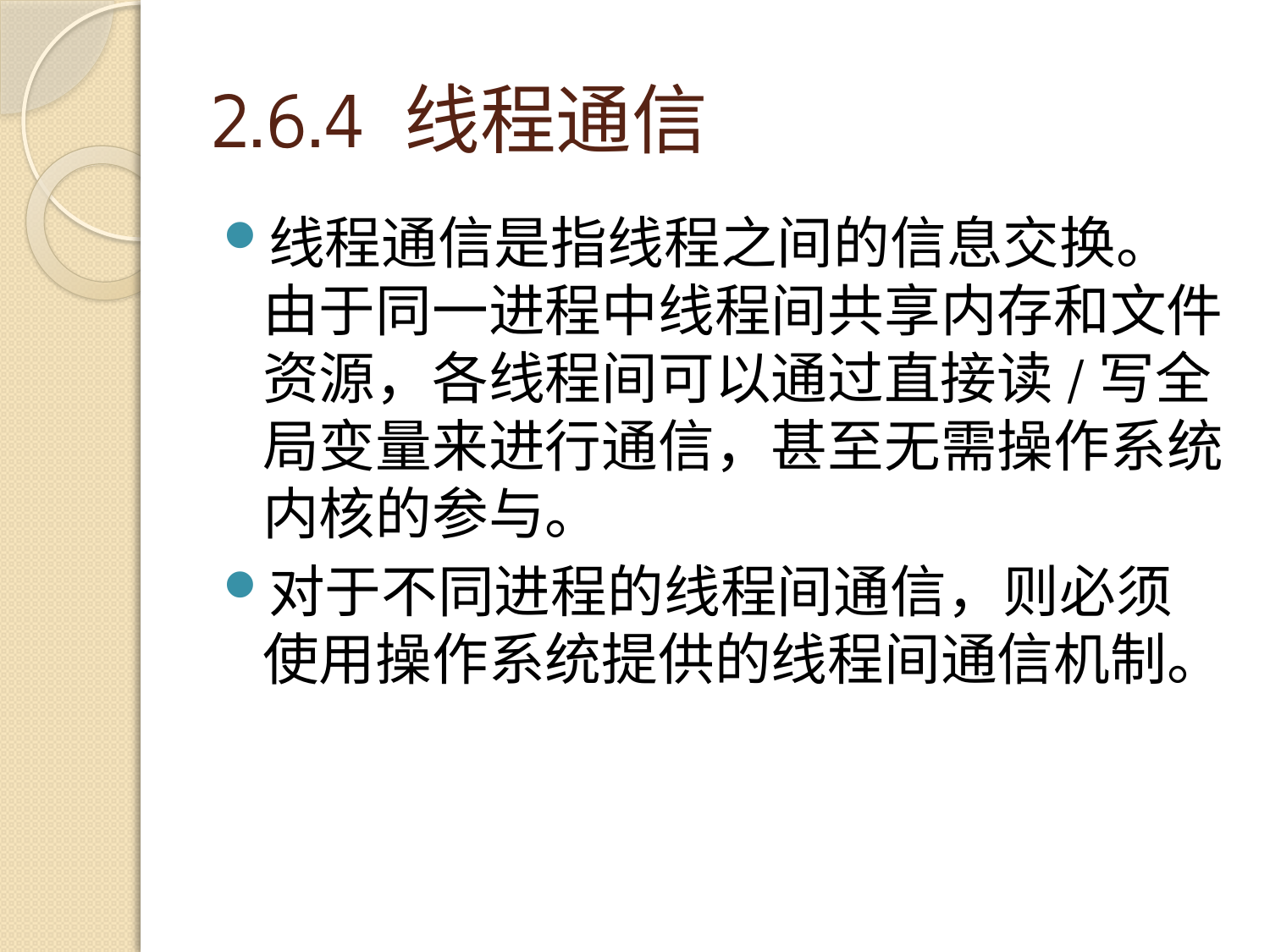

# 2.6.4 线程通信
线程通信是指线程之间的信息交换。由于同一进程中线程间共享内存和文件资源，各线程间可以通过直接读/写全局变量来进行通信，甚至无需操作系统内核的参与。
对于不同进程的线程间通信，则必须使用操作系统提供的线程间通信机制。